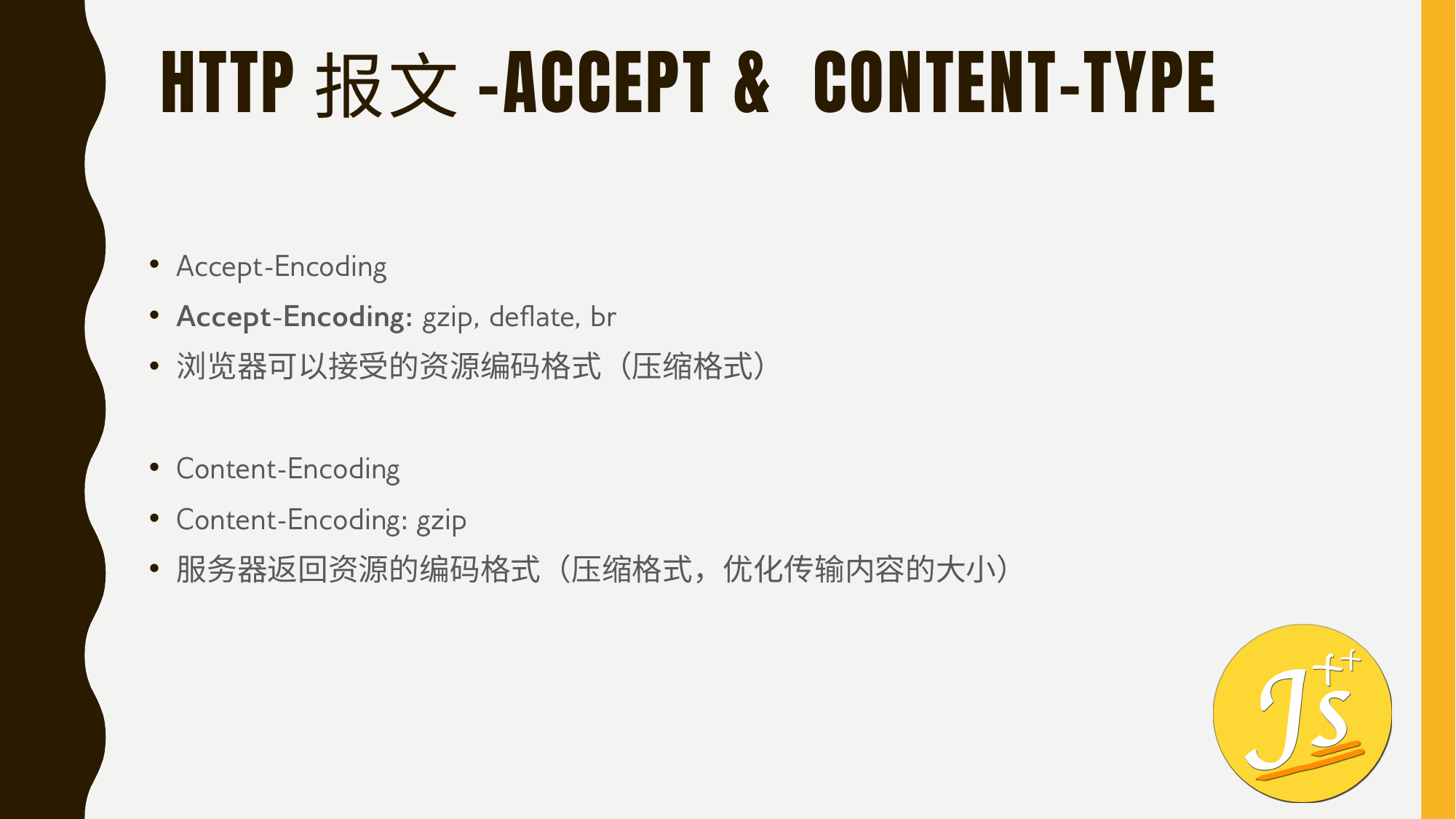

# HTTP报文-Accept &  Content-Type
Accept-Encoding
Accept-Encoding: gzip, deflate, br
浏览器可以接受的资源编码格式（压缩格式）

Content-Encoding
Content-Encoding: gzip
服务器返回资源的编码格式（压缩格式，优化传输内容的大小）